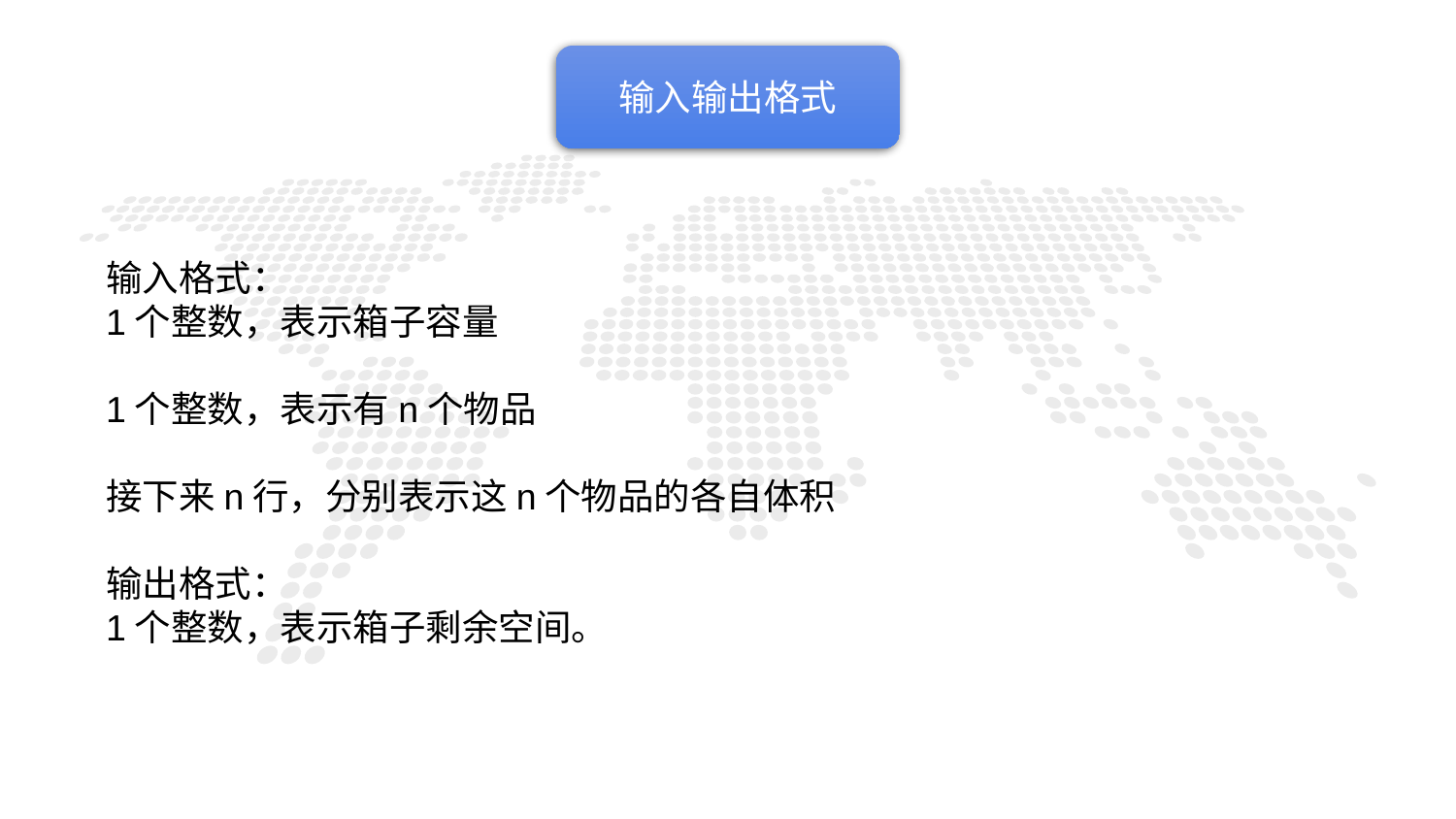

输入输出格式
输入格式：
1个整数，表示箱子容量

1个整数，表示有n个物品

接下来n行，分别表示这n个物品的各自体积

输出格式：
1个整数，表示箱子剩余空间。